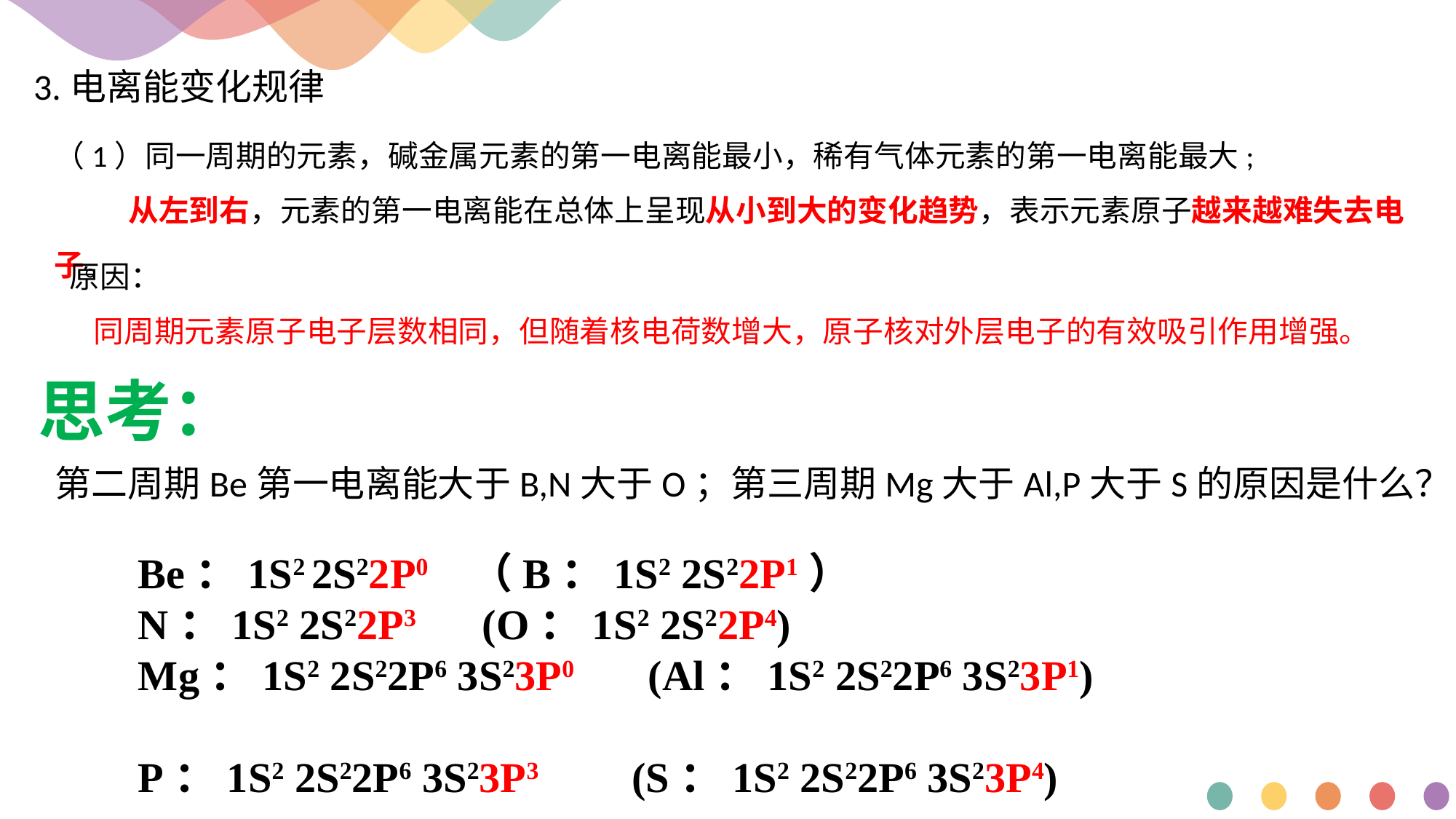

3.电离能变化规律
（1）同一周期的元素，碱金属元素的第一电离能最小，稀有气体元素的第一电离能最大;
        从左到右，元素的第一电离能在总体上呈现从小到大的变化趋势，表示元素原子越来越难失去电子。
原因：
  同周期元素原子电子层数相同，但随着核电荷数增大，原子核对外层电子的有效吸引作用增强。
思考：
第二周期Be第一电离能大于B,N大于O；第三周期Mg大于Al,P大于S的原因是什么？
 Be：1S2 2S22P0   （B：1S2 2S22P1）
 N：1S2 2S22P3          (O：1S2 2S22P4)
 Mg：1S2 2S22P6 3S23P0       (Al：1S2 2S22P6 3S23P1)
 P：1S2 2S22P6 3S23P3               (S：1S2 2S22P6 3S23P4)